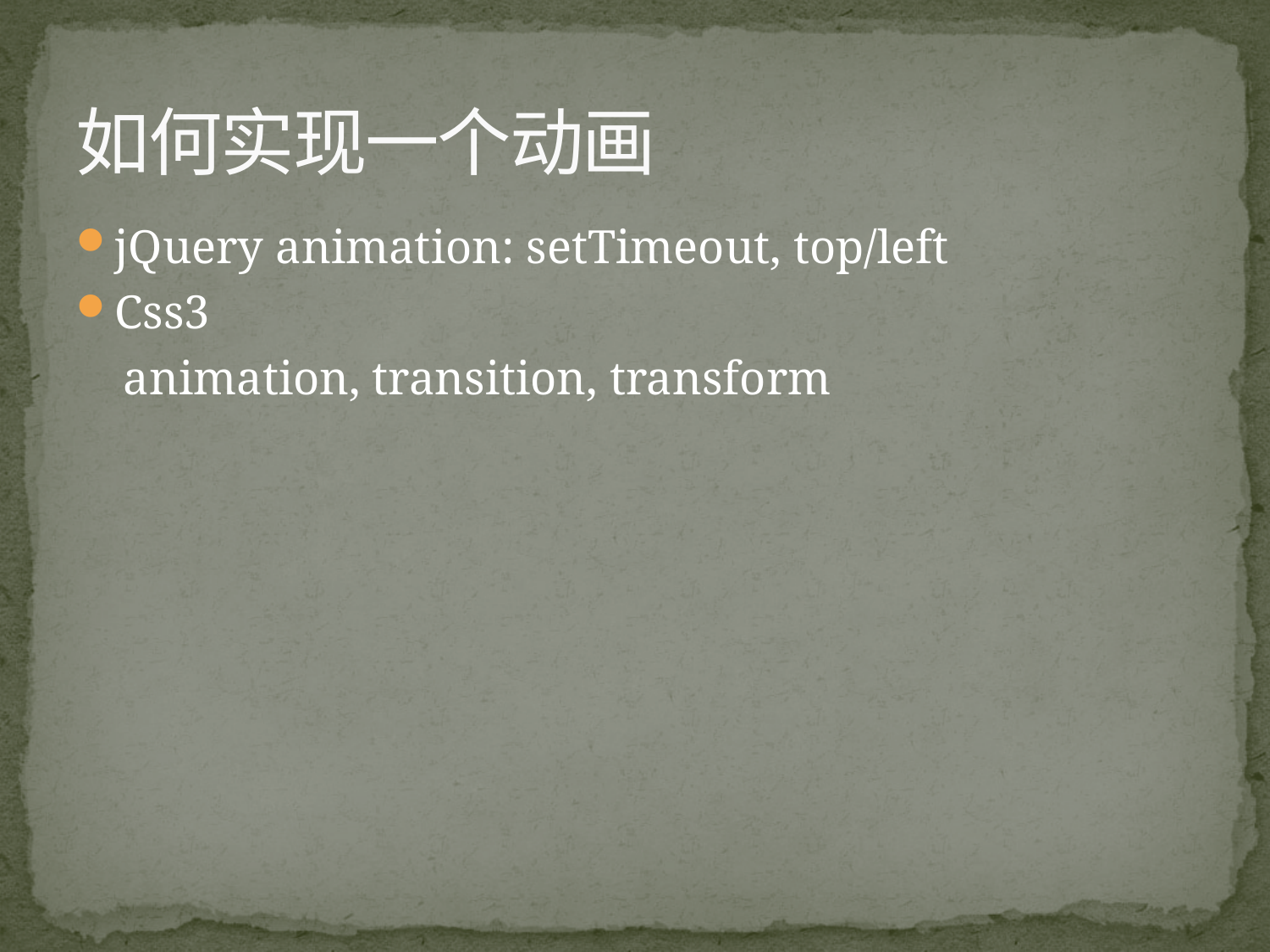

# 如何实现一个动画
jQuery animation: setTimeout, top/left
Css3
    animation, transition, transform